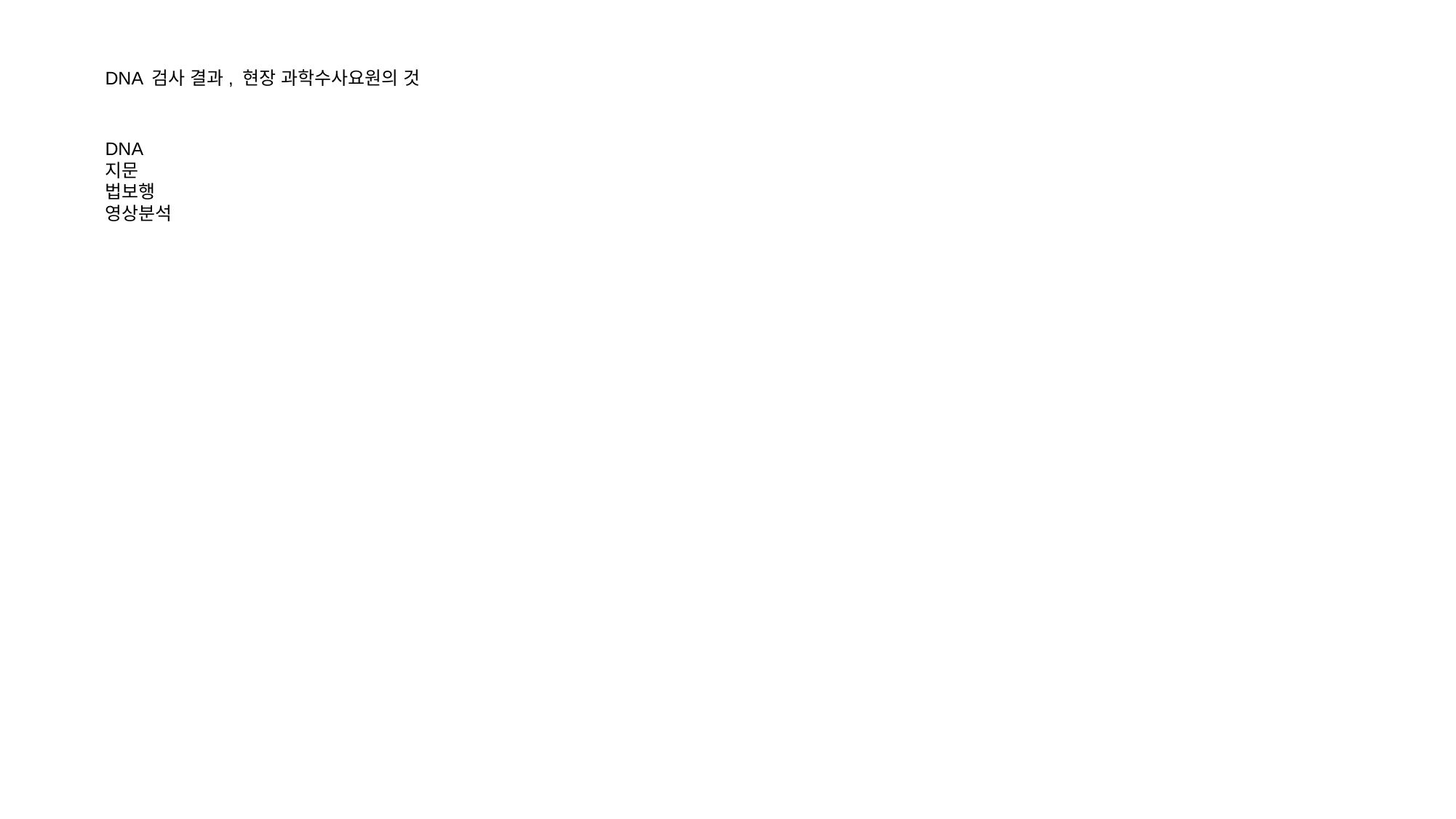

DNA 검사 결과, 현장 과학수사요원의 것
DNA
지문
법보행
영상분석